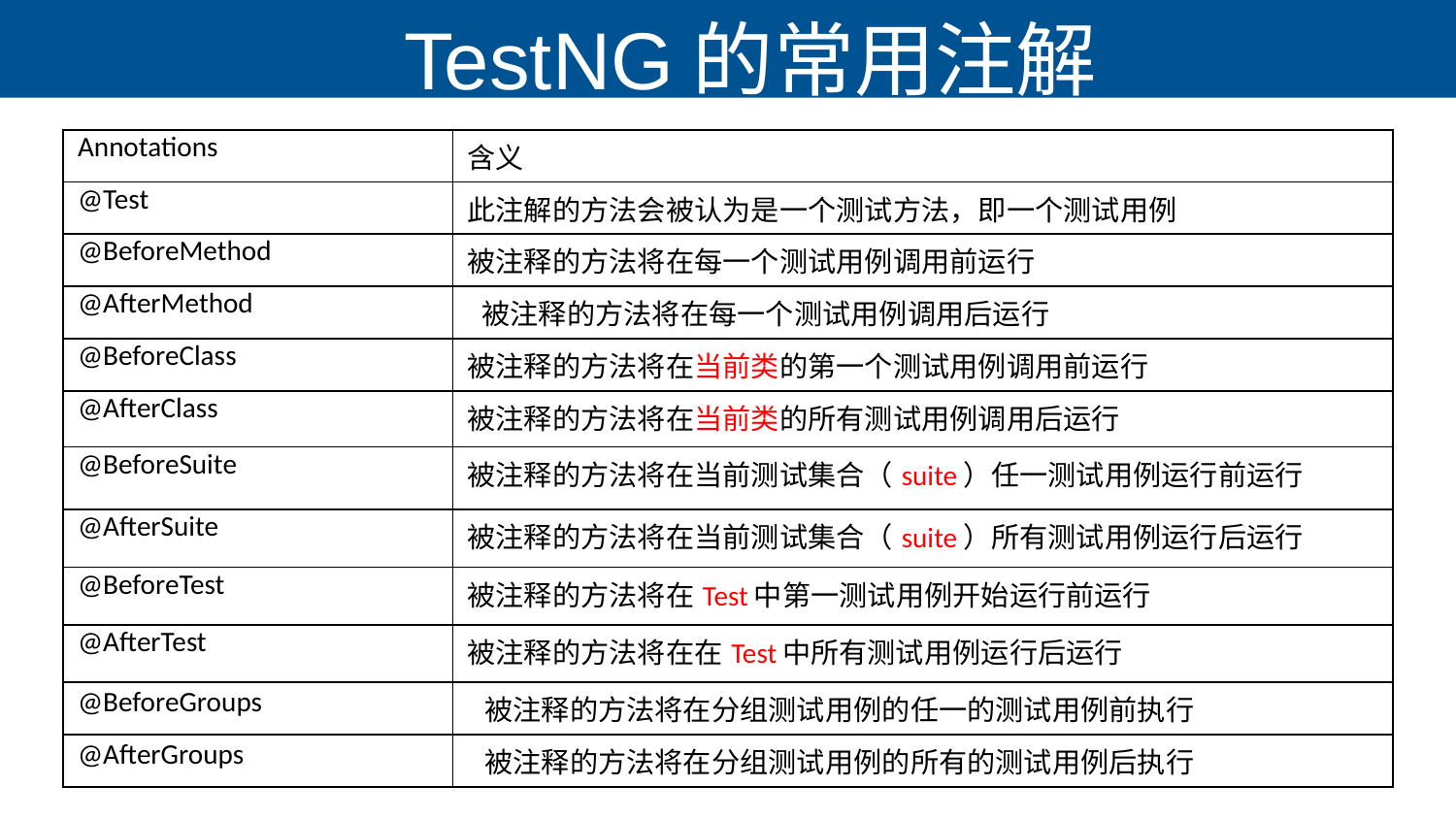

# TestNG的常用注解
| Annotations | 含义 |
| --- | --- |
| @Test | 此注解的方法会被认为是一个测试方法，即一个测试用例 |
| @BeforeMethod | 被注释的方法将在每一个测试用例调用前运行 |
| @AfterMethod | 被注释的方法将在每一个测试用例调用后运行 |
| @BeforeClass | 被注释的方法将在当前类的第一个测试用例调用前运行 |
| @AfterClass | 被注释的方法将在当前类的所有测试用例调用后运行 |
| @BeforeSuite | 被注释的方法将在当前测试集合（suite）任一测试用例运行前运行 |
| @AfterSuite | 被注释的方法将在当前测试集合（suite）所有测试用例运行后运行 |
| @BeforeTest | 被注释的方法将在Test中第一测试用例开始运行前运行 |
| @AfterTest | 被注释的方法将在在Test中所有测试用例运行后运行 |
| @BeforeGroups | 被注释的方法将在分组测试用例的任一的测试用例前执行 |
| @AfterGroups | 被注释的方法将在分组测试用例的所有的测试用例后执行 |